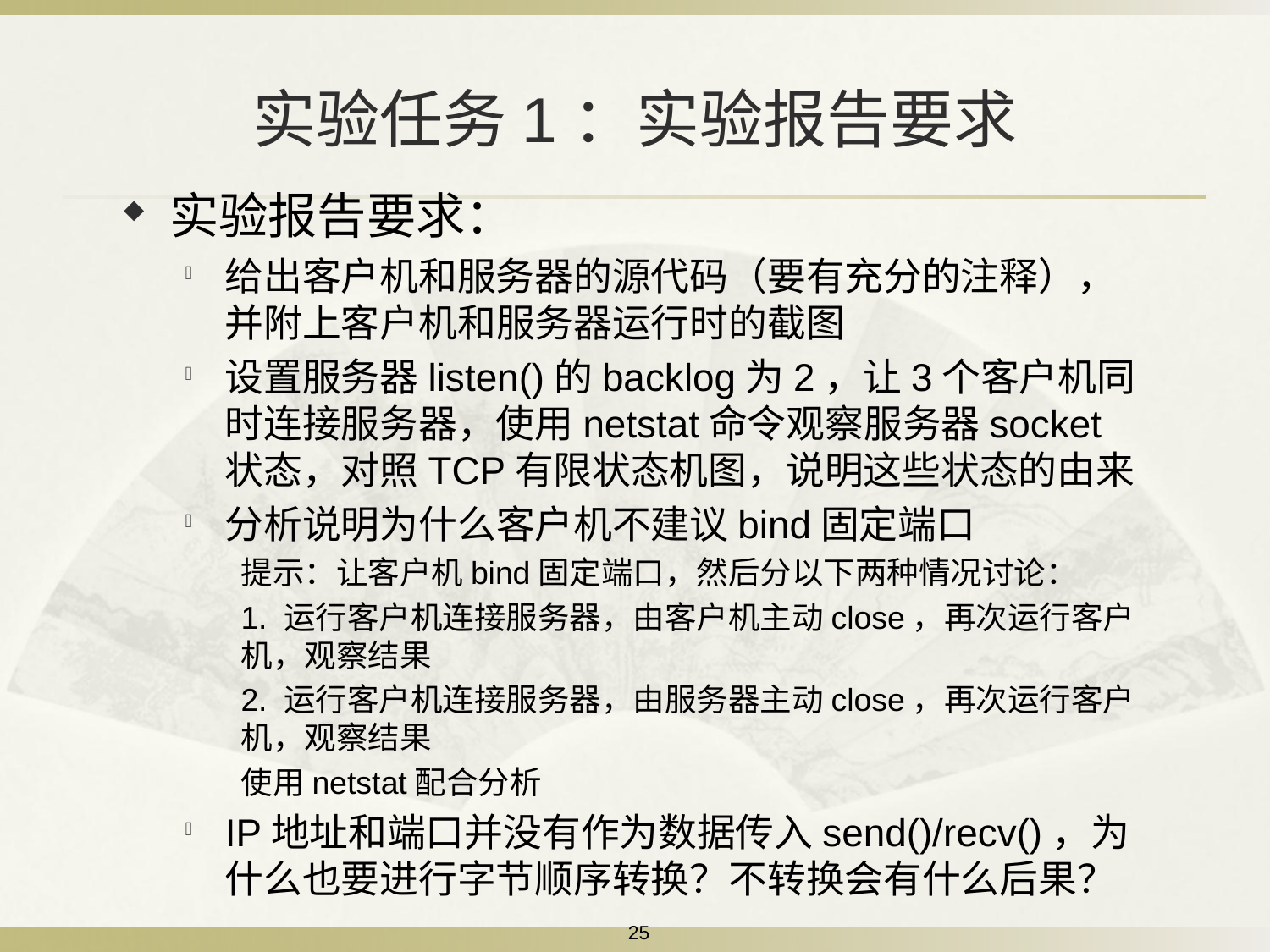

# 实验任务1：实验报告要求
实验报告要求：
给出客户机和服务器的源代码（要有充分的注释），并附上客户机和服务器运行时的截图
设置服务器listen()的backlog为2，让3个客户机同时连接服务器，使用netstat命令观察服务器socket状态，对照TCP有限状态机图，说明这些状态的由来
分析说明为什么客户机不建议bind固定端口
提示：让客户机bind固定端口，然后分以下两种情况讨论：
1. 运行客户机连接服务器，由客户机主动close，再次运行客户机，观察结果
2. 运行客户机连接服务器，由服务器主动close，再次运行客户机，观察结果
使用netstat配合分析
IP地址和端口并没有作为数据传入send()/recv()，为什么也要进行字节顺序转换？不转换会有什么后果？
25